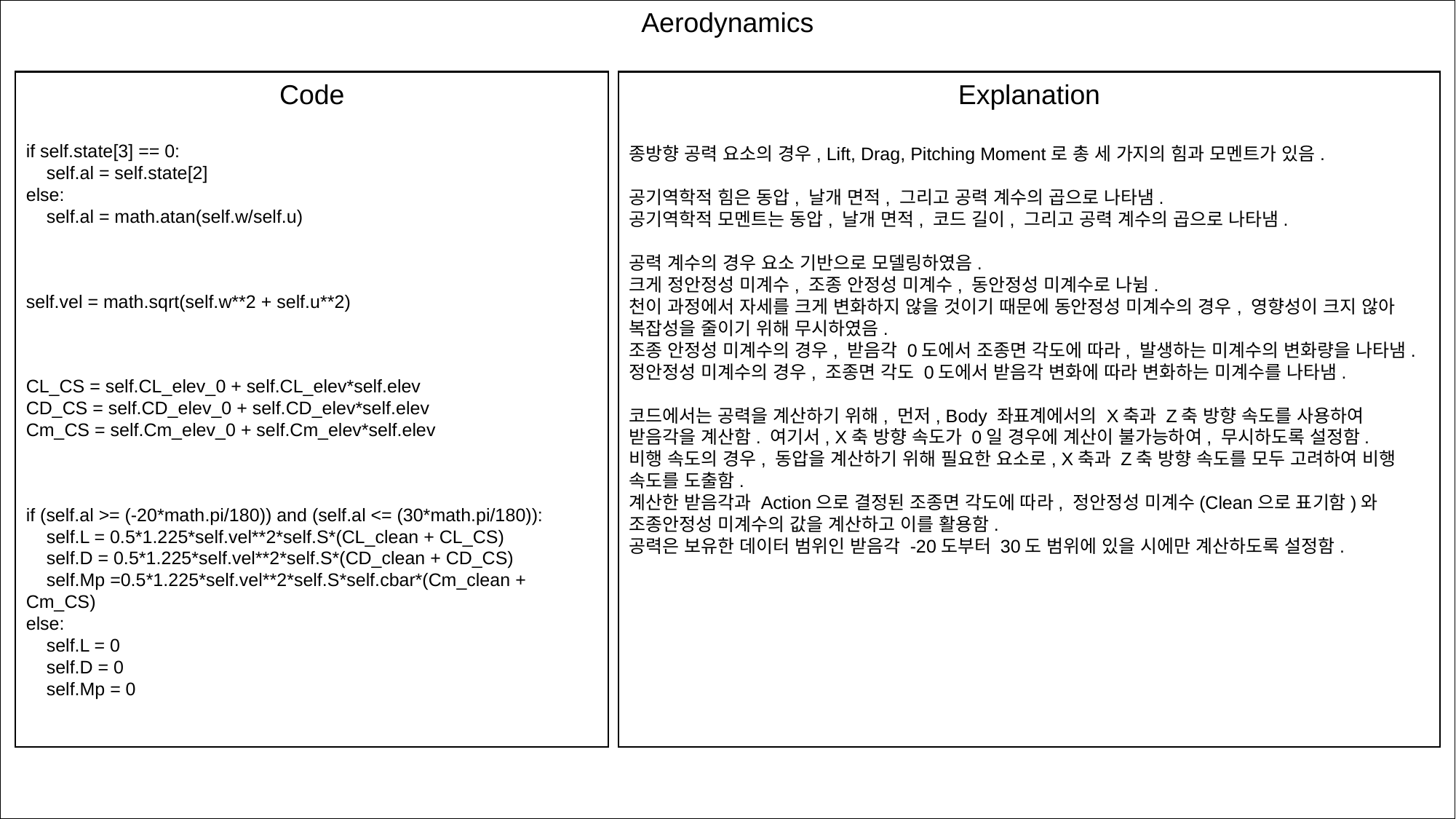

Aerodynamics
Code
if self.state[3] == 0:
    self.al = self.state[2]
else:
    self.al = math.atan(self.w/self.u)
self.vel = math.sqrt(self.w**2 + self.u**2)
CL_CS = self.CL_elev_0 + self.CL_elev*self.elev
CD_CS = self.CD_elev_0 + self.CD_elev*self.elev
Cm_CS = self.Cm_elev_0 + self.Cm_elev*self.elev
if (self.al >= (-20*math.pi/180)) and (self.al <= (30*math.pi/180)):
    self.L = 0.5*1.225*self.vel**2*self.S*(CL_clean + CL_CS)
    self.D = 0.5*1.225*self.vel**2*self.S*(CD_clean + CD_CS)
    self.Mp =0.5*1.225*self.vel**2*self.S*self.cbar*(Cm_clean + Cm_CS)
else:
    self.L = 0
    self.D = 0
    self.Mp = 0
Explanation

종방향 공력 요소의 경우, Lift, Drag, Pitching Moment로 총 세 가지의 힘과 모멘트가 있음.

공기역학적 힘은 동압, 날개 면적, 그리고 공력 계수의 곱으로 나타냄.
공기역학적 모멘트는 동압, 날개 면적, 코드 길이, 그리고 공력 계수의 곱으로 나타냄.

공력 계수의 경우 요소 기반으로 모델링하였음.
크게 정안정성 미계수, 조종 안정성 미계수, 동안정성 미계수로 나뉨.
천이 과정에서 자세를 크게 변화하지 않을 것이기 때문에 동안정성 미계수의 경우, 영향성이 크지 않아 복잡성을 줄이기 위해 무시하였음.
조종 안정성 미계수의 경우, 받음각 0도에서 조종면 각도에 따라, 발생하는 미계수의 변화량을 나타냄.
정안정성 미계수의 경우, 조종면 각도 0도에서 받음각 변화에 따라 변화하는 미계수를 나타냄.

코드에서는 공력을 계산하기 위해, 먼저, Body 좌표계에서의 X축과 Z축 방향 속도를 사용하여 받음각을 계산함. 여기서, X축 방향 속도가 0일 경우에 계산이 불가능하여, 무시하도록 설정함.
비행 속도의 경우, 동압을 계산하기 위해 필요한 요소로, X축과 Z축 방향 속도를 모두 고려하여 비행 속도를 도출함.
계산한 받음각과 Action으로 결정된 조종면 각도에 따라, 정안정성 미계수(Clean으로 표기함)와 조종안정성 미계수의 값을 계산하고 이를 활용함.
공력은 보유한 데이터 범위인 받음각 -20도부터 30도 범위에 있을 시에만 계산하도록 설정함.